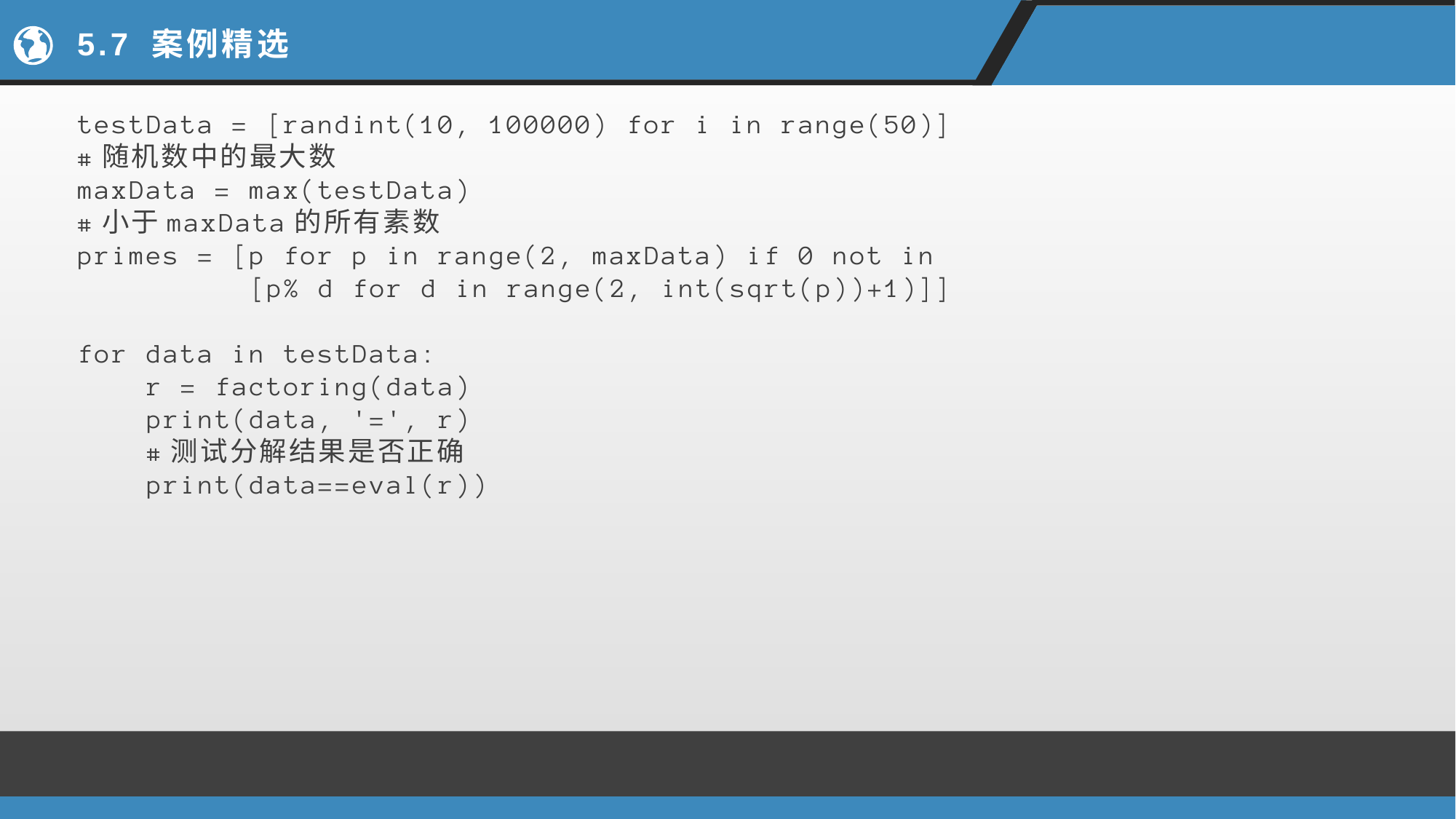

# 5.7 案例精选

testData = [randint(10, 100000) for i in range(50)]
#随机数中的最大数
maxData = max(testData)
#小于maxData的所有素数
primes = [p for p in range(2, maxData) if 0 not in
          [p% d for d in range(2, int(sqrt(p))+1)]]

for data in testData:
    r = factoring(data)
    print(data, '=', r)
    #测试分解结果是否正确
    print(data==eval(r))